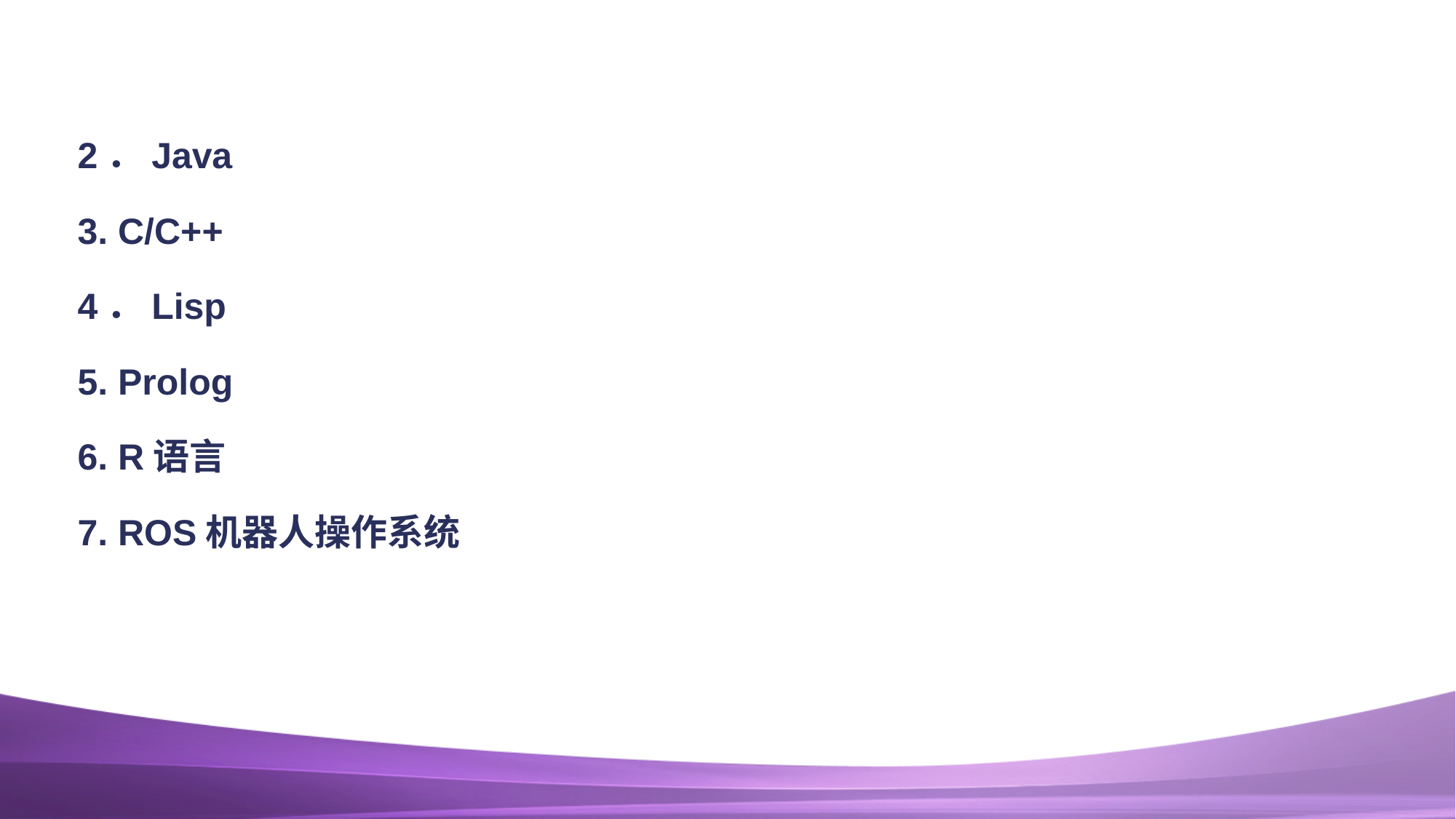

2．Java
3. C/C++
4．Lisp
5. Prolog
6. R语言
7. ROS机器人操作系统